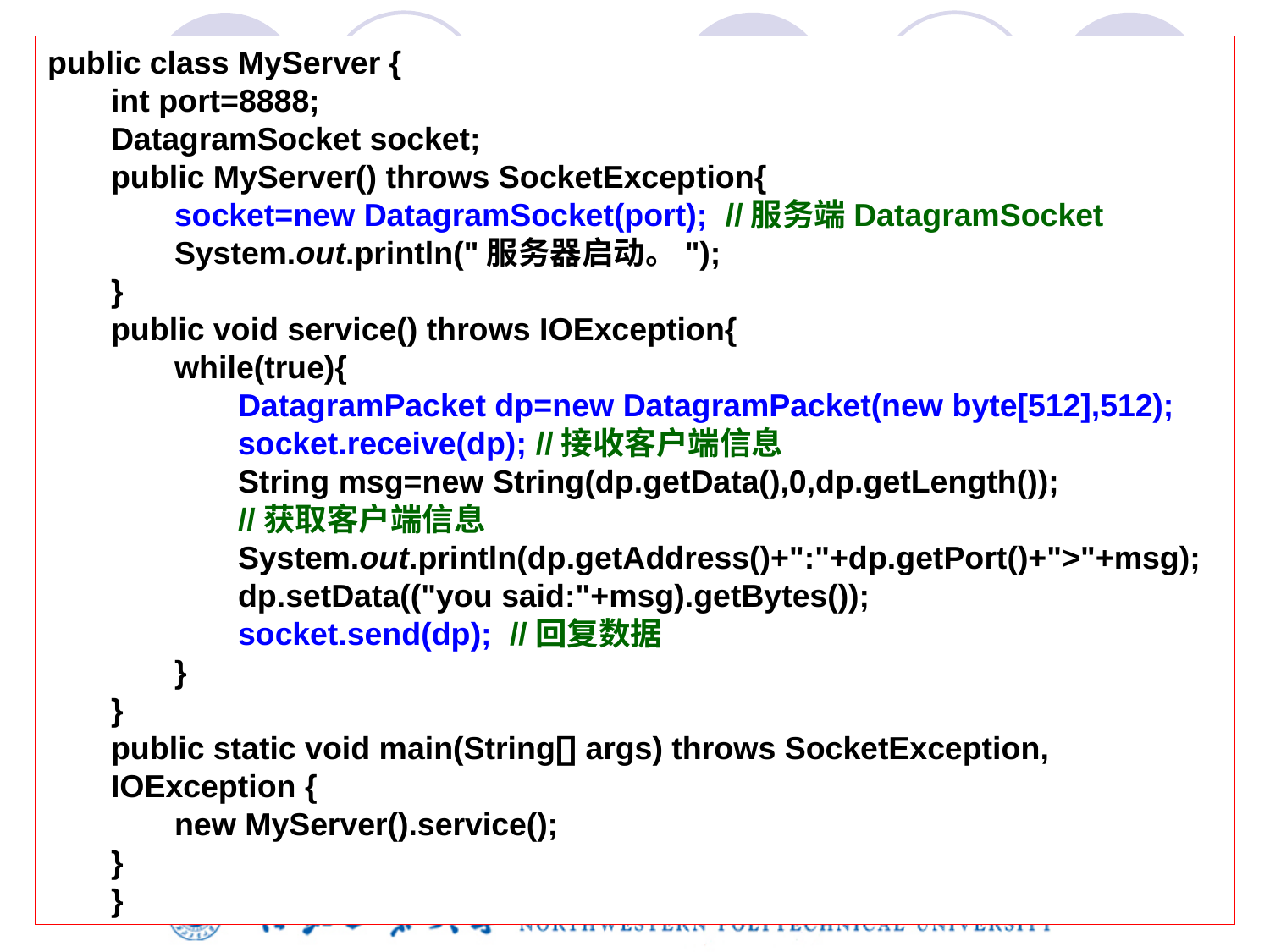

public class MyServer {
int port=8888;
DatagramSocket socket;
public MyServer() throws SocketException{
socket=new DatagramSocket(port);  //服务端DatagramSocket
System.out.println("服务器启动。");
}
public void service() throws IOException{
while(true){
DatagramPacket dp=new DatagramPacket(new byte[512],512);
socket.receive(dp); //接收客户端信息
String msg=new String(dp.getData(),0,dp.getLength());
//获取客户端信息
System.out.println(dp.getAddress()+":"+dp.getPort()+">"+msg);
dp.setData(("you said:"+msg).getBytes());
socket.send(dp);  //回复数据
}
}
public static void main(String[] args) throws SocketException, IOException {
new MyServer().service();
}
}